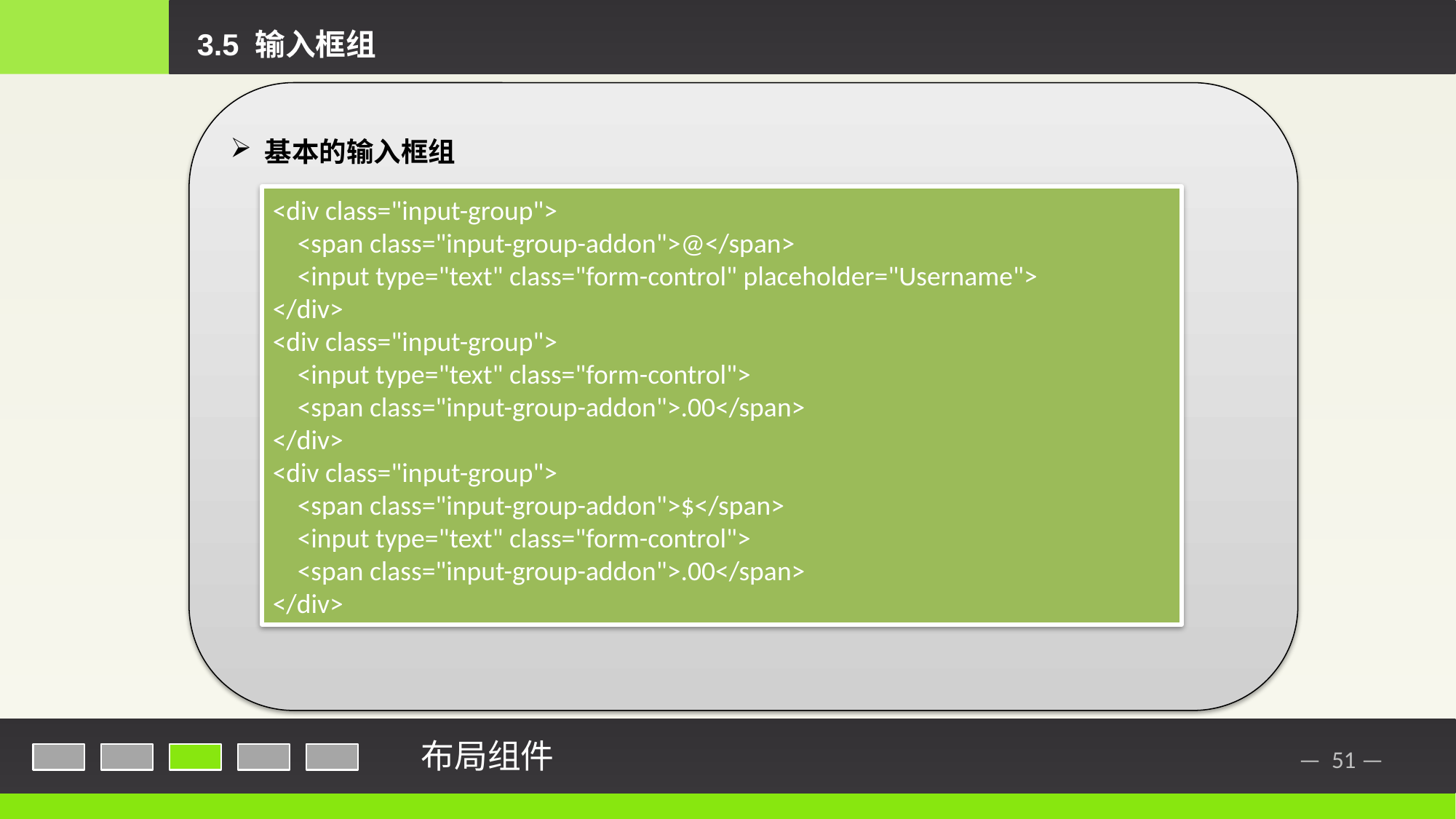

3.5 输入框组
基本的输入框组

<div class="input-group">
    <span class="input-group-addon">@</span>
    <input type="text" class="form-control" placeholder="Username">
</div>
<div class="input-group">
    <input type="text" class="form-control">
    <span class="input-group-addon">.00</span>
</div>
<div class="input-group">
    <span class="input-group-addon">$</span>
    <input type="text" class="form-control">
    <span class="input-group-addon">.00</span>
</div>